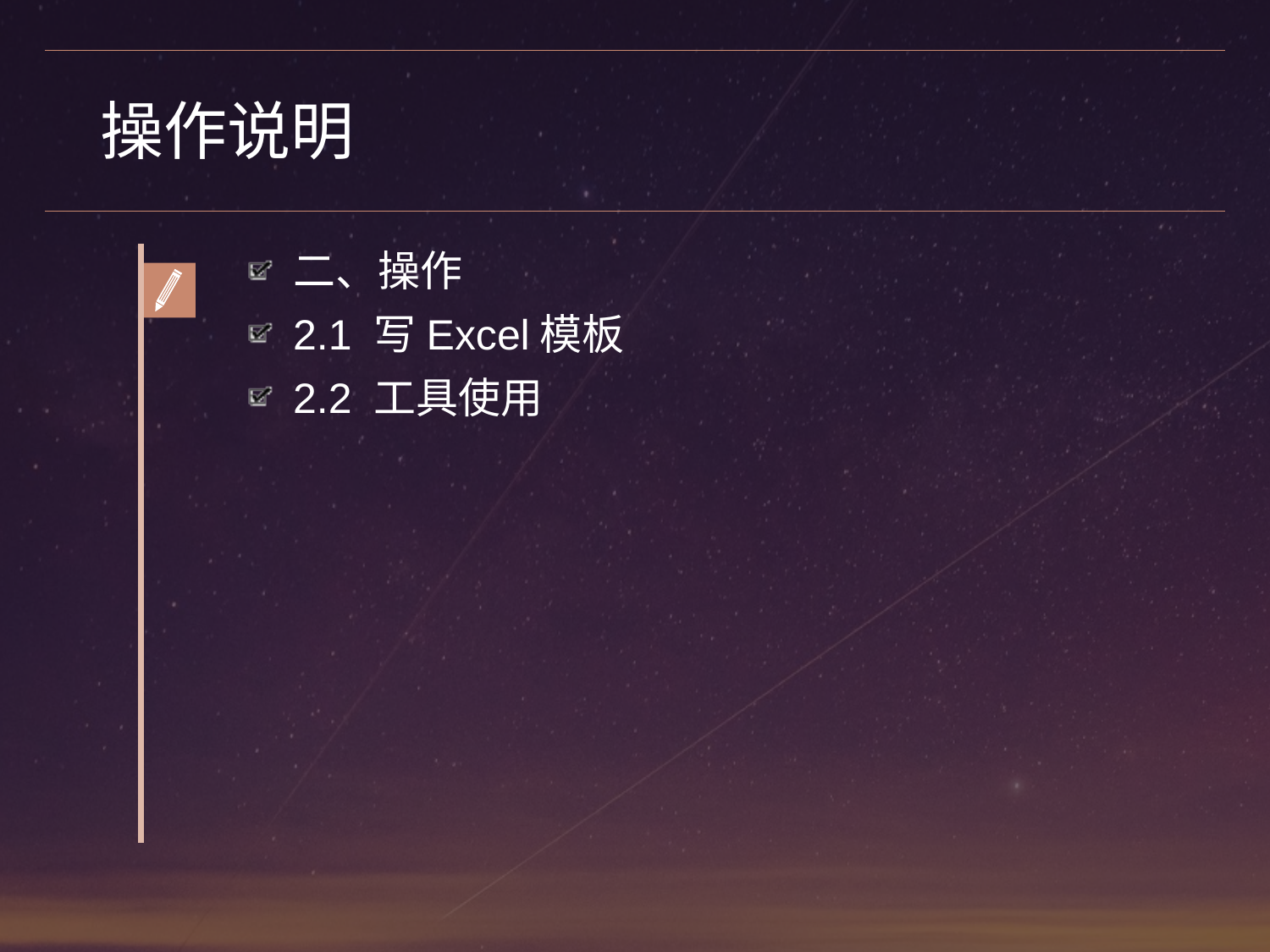

# 操作说明
二、操作
2.1 写Excel模板
2.2 工具使用